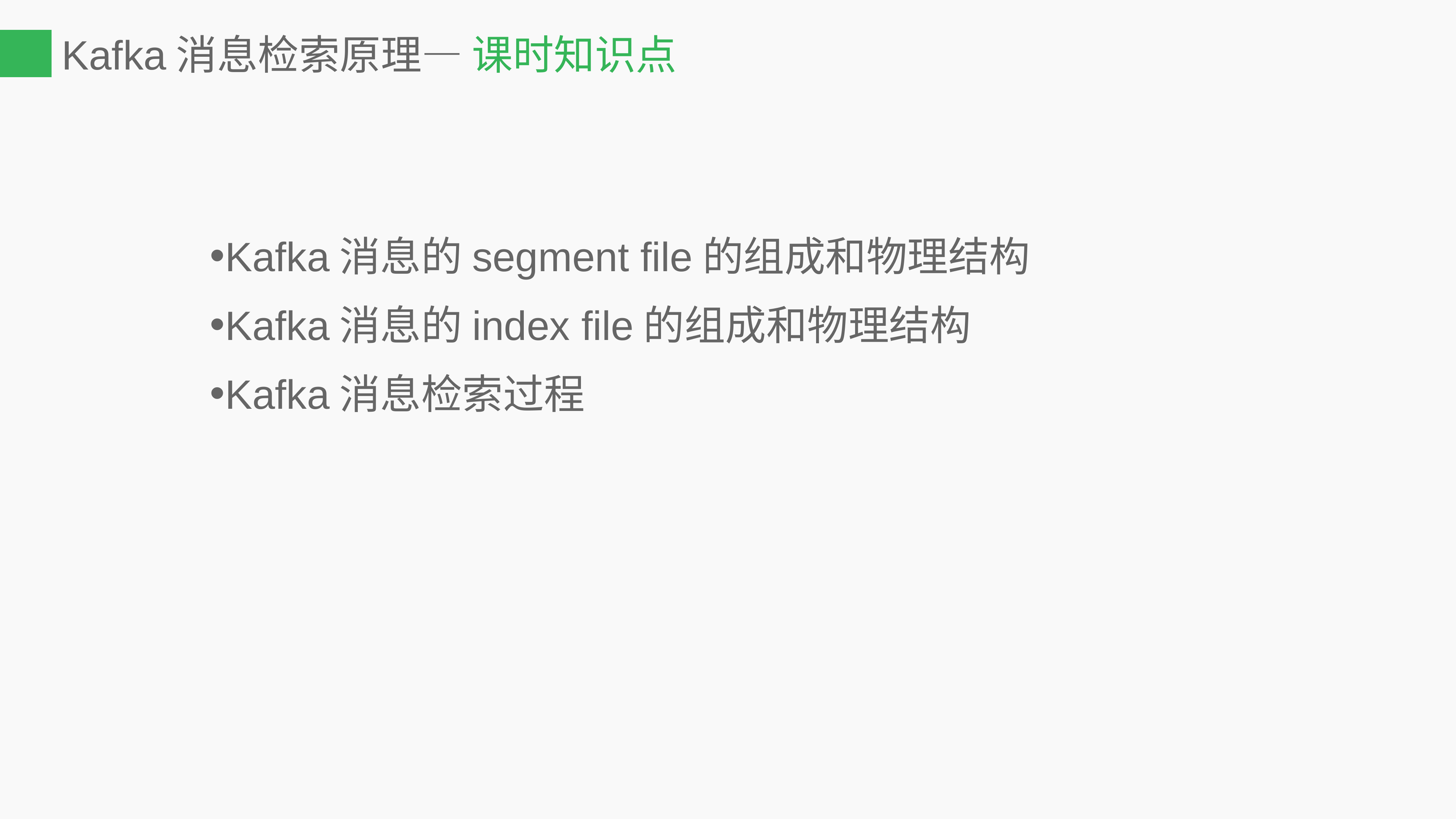

Kafka消息检索原理— 课时知识点
Kafka消息的segment file的组成和物理结构
Kafka消息的index file的组成和物理结构
Kafka消息检索过程